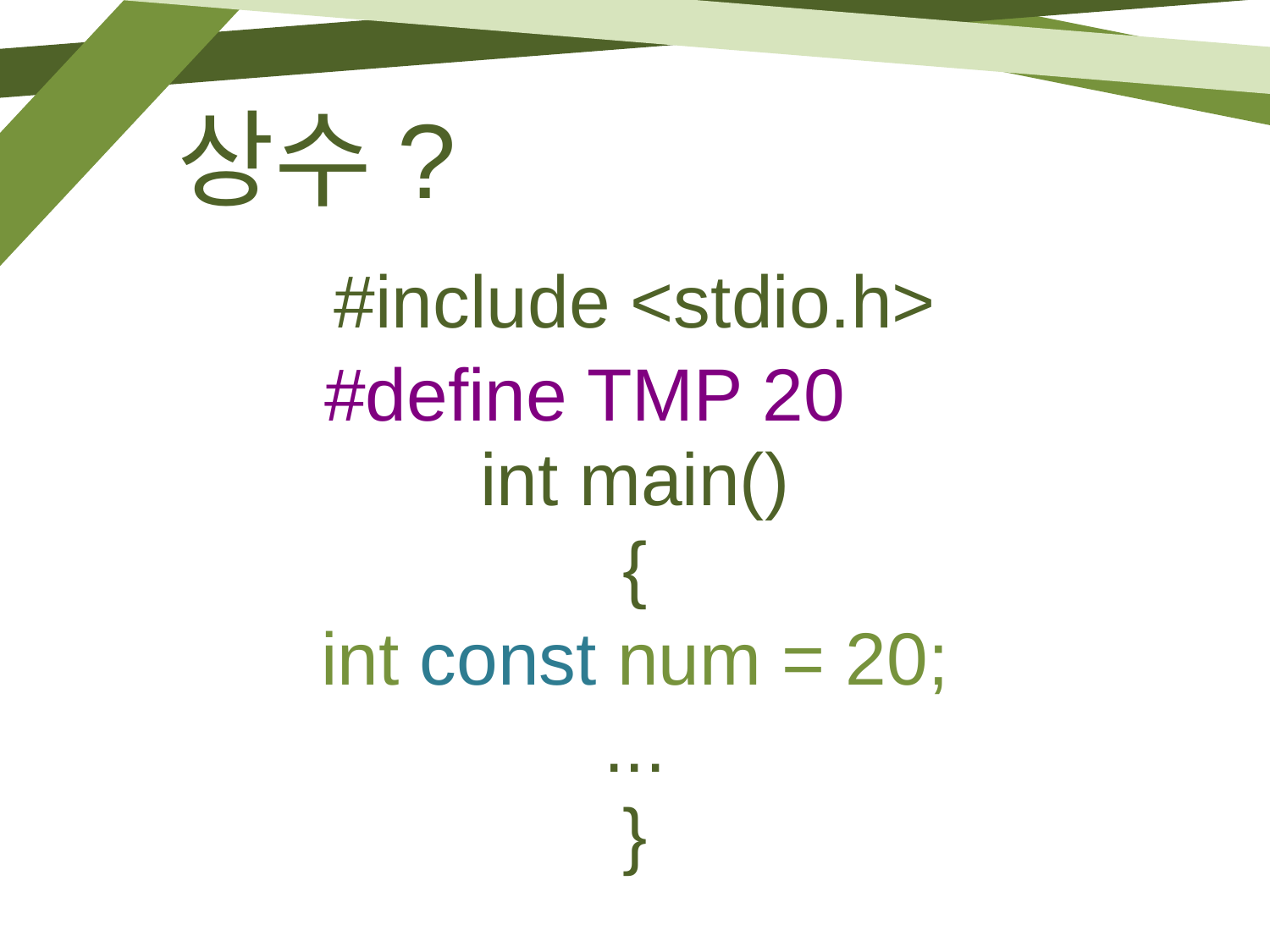

상수?
#include <stdio.h>

int main()
{

...
}
#define TMP 20
int const num = 20;